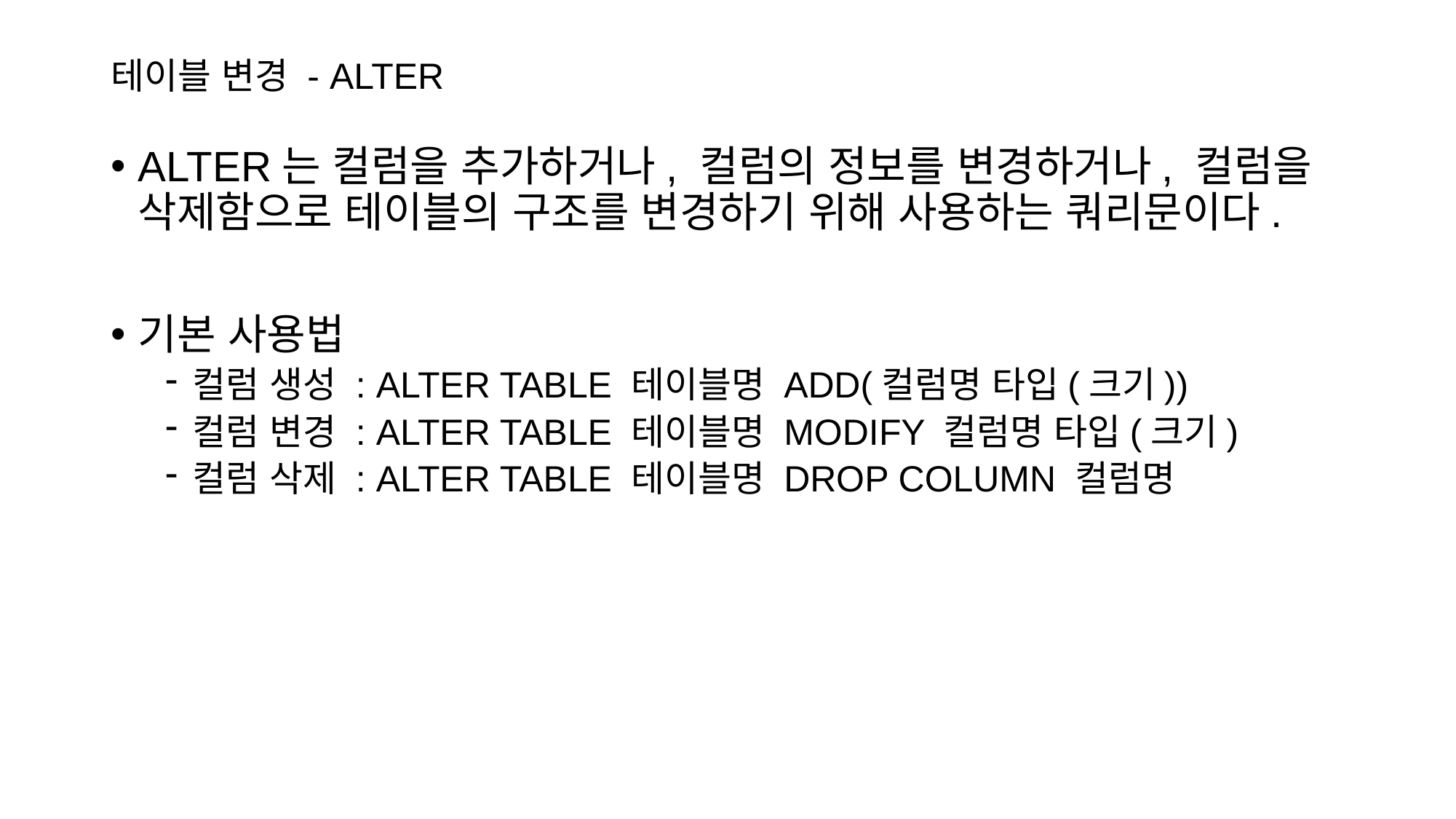

# 테이블 변경 - ALTER
ALTER는 컬럼을 추가하거나, 컬럼의 정보를 변경하거나, 컬럼을 삭제함으로 테이블의 구조를 변경하기 위해 사용하는 쿼리문이다.

기본 사용법
컬럼 생성 : ALTER TABLE 테이블명 ADD(컬럼명 타입(크기))
컬럼 변경 : ALTER TABLE 테이블명 MODIFY 컬럼명 타입(크기)
컬럼 삭제 : ALTER TABLE 테이블명 DROP COLUMN 컬럼명